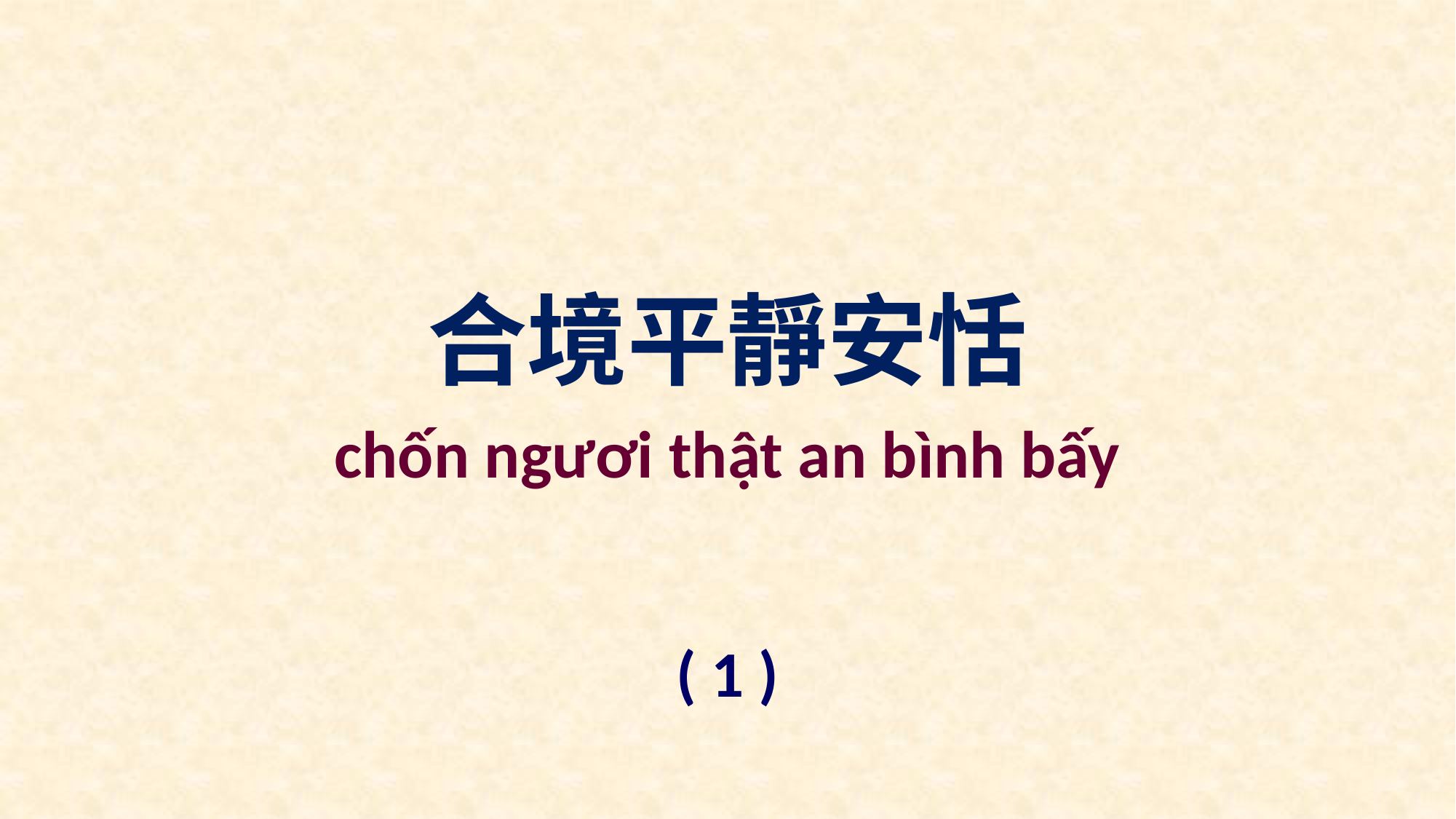

合境平靜安恬
chốn ngươi thật an bình bấy
( 1 )